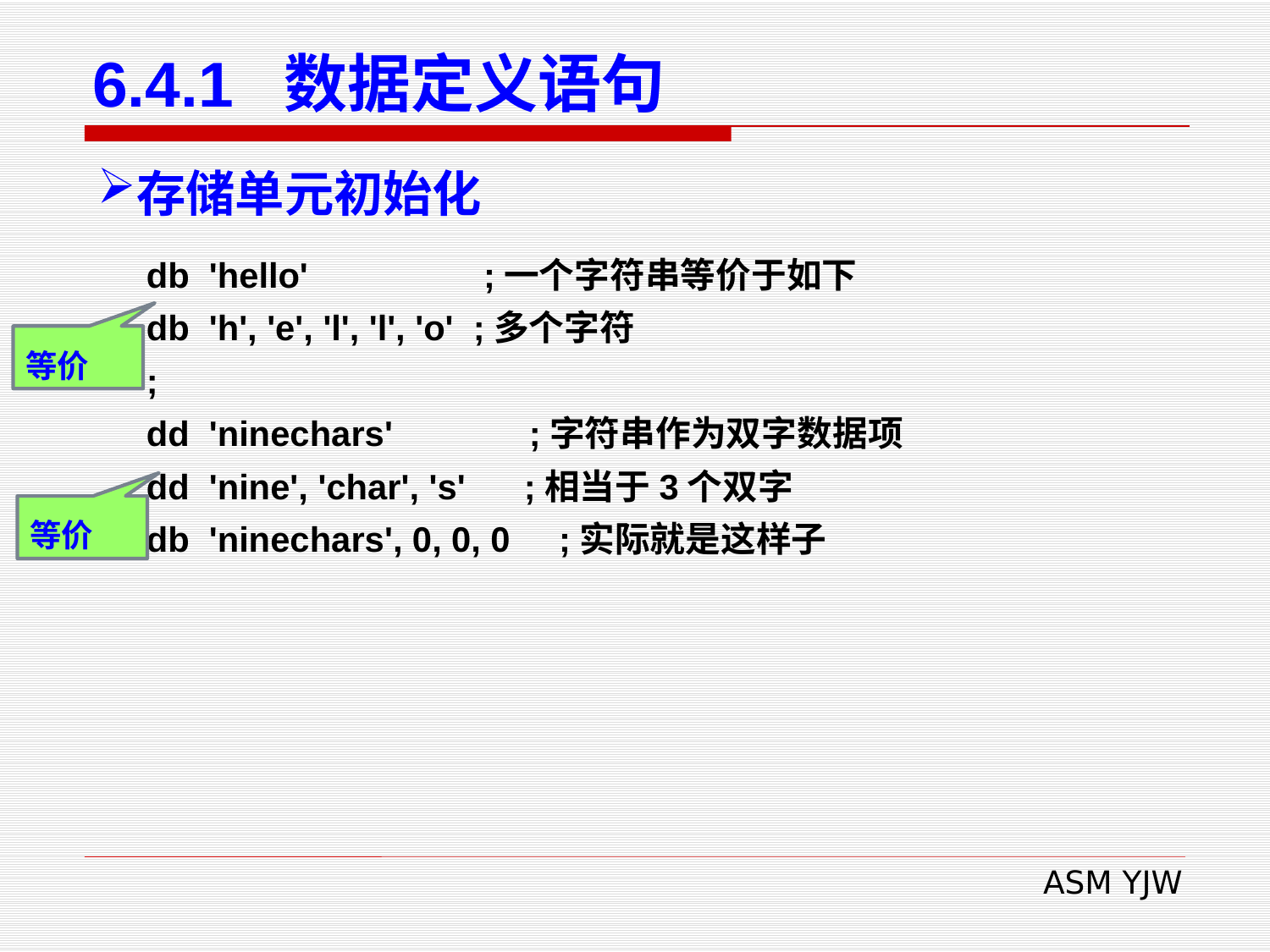

# 6.4.1  数据定义语句
存储单元初始化

    db  'hello'                  ;一个字符串等价于如下
    db  'h', 'e', 'l', 'l', 'o'  ;多个字符
    ;
    dd  'ninechars'              ;字符串作为双字数据项
    dd  'nine', 'char', 's'      ;相当于3个双字
    db  'ninechars', 0, 0, 0     ;实际就是这样子
等价
等价